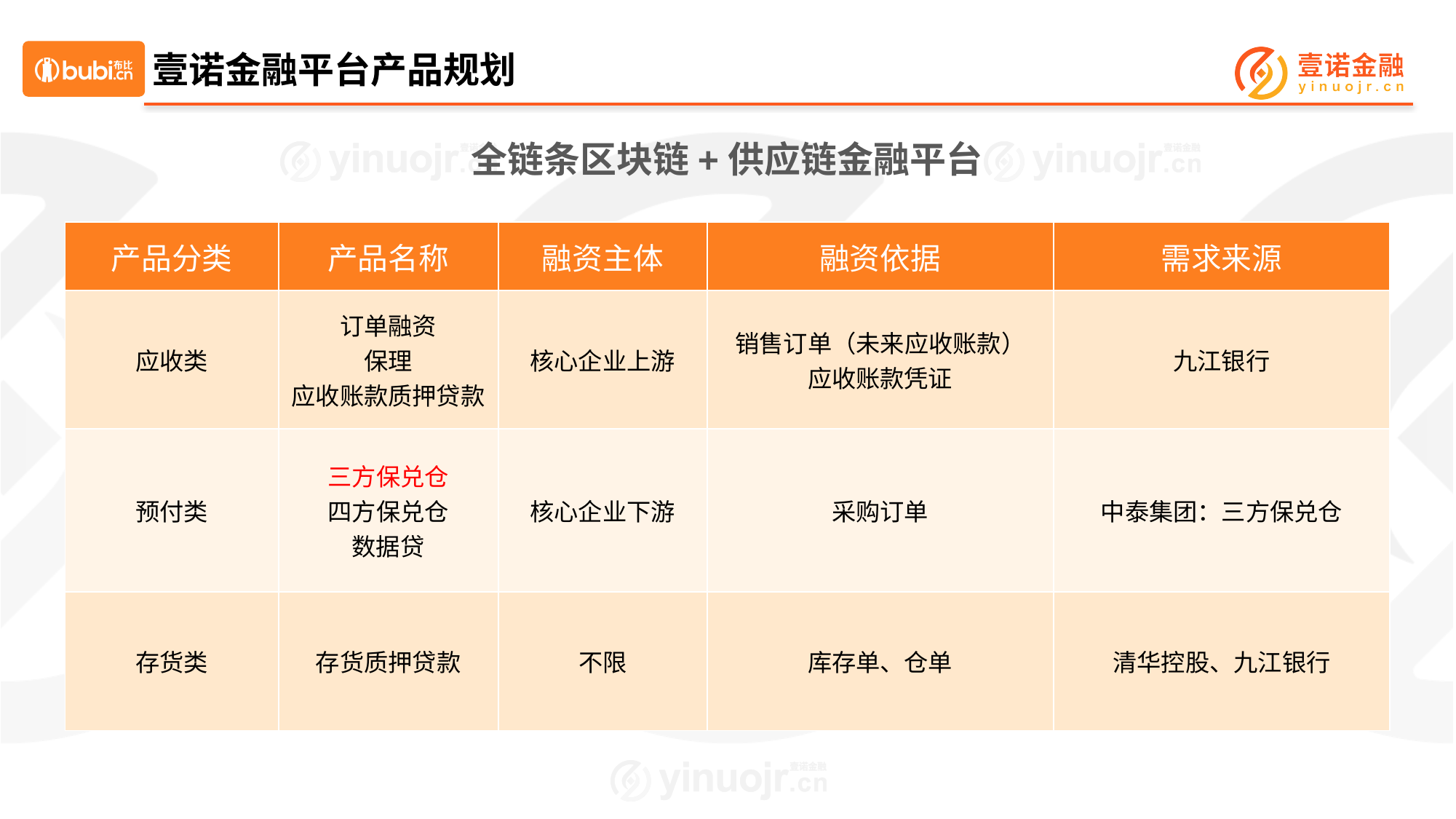

# 壹诺金融平台产品规划
全链条区块链+供应链金融平台
| 产品分类 | 产品名称 | 融资主体 | 融资依据 | 需求来源 |
| --- | --- | --- | --- | --- |
| 应收类 | 订单融资 保理 应收账款质押贷款 | 核心企业上游 | 销售订单（未来应收账款） 应收账款凭证 | 九江银行 |
| 预付类 | 三方保兑仓 四方保兑仓 数据贷 | 核心企业下游 | 采购订单 | 中泰集团：三方保兑仓 |
| 存货类 | 存货质押贷款 | 不限 | 库存单、仓单 | 清华控股、九江银行 |